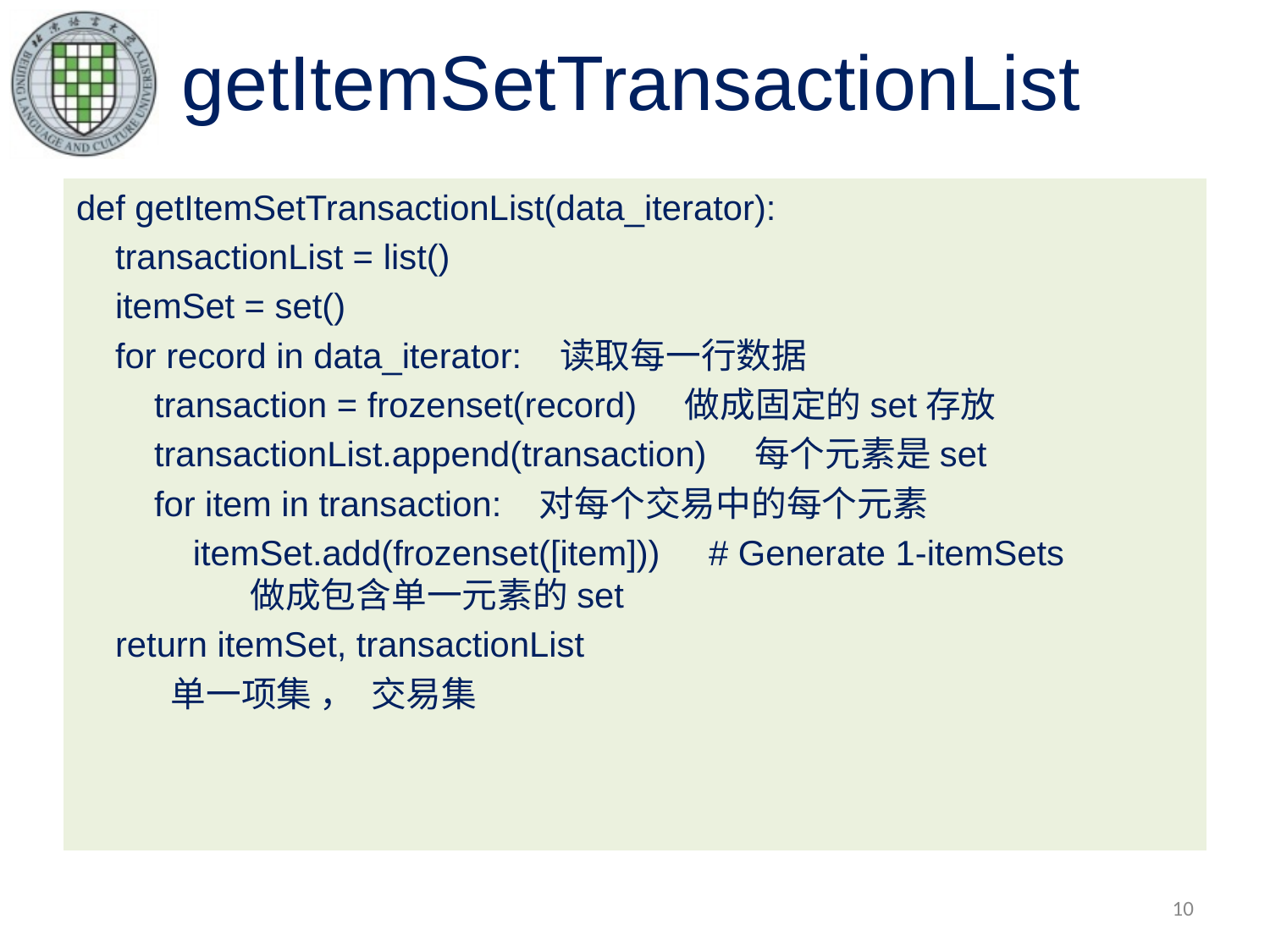

# getItemSetTransactionList
def getItemSetTransactionList(data_iterator):
    transactionList = list()
    itemSet = set()
    for record in data_iterator:   读取每一行数据
        transaction = frozenset(record)    做成固定的set存放
        transactionList.append(transaction)    每个元素是set
        for item in transaction:   对每个交易中的每个元素
            itemSet.add(frozenset([item]))     # Generate 1-itemSets                               做成包含单一元素的set
    return itemSet, transactionList
           单一项集 ，  交易集
10